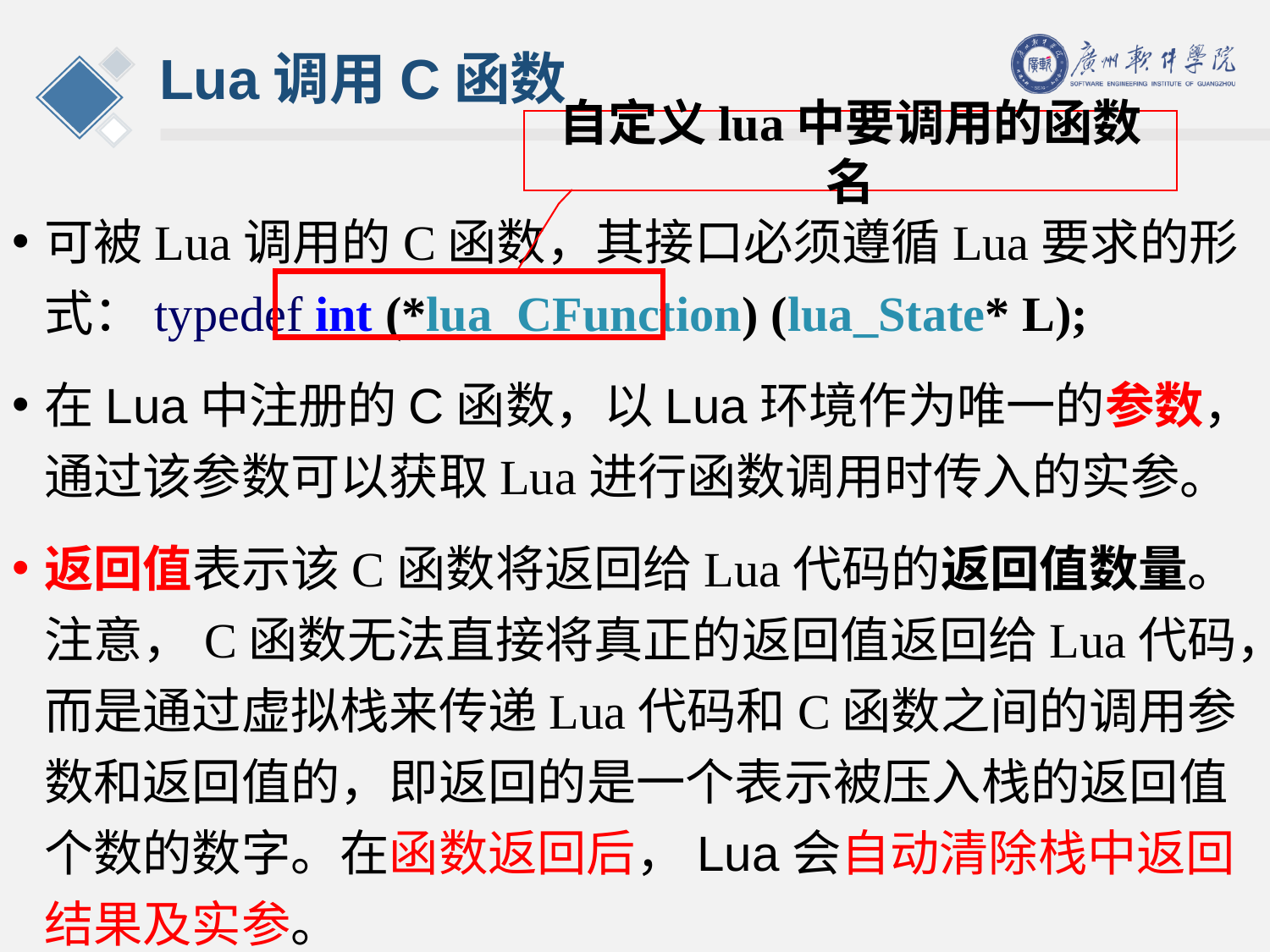

# Lua调用C函数
自定义lua中要调用的函数名

可被Lua调用的C函数，其接口必须遵循Lua要求的形式：typedef int (*lua_CFunction) (lua_State* L);
在Lua中注册的C函数，以Lua环境作为唯一的参数，通过该参数可以获取Lua进行函数调用时传入的实参。
返回值表示该C函数将返回给Lua代码的返回值数量。注意，C函数无法直接将真正的返回值返回给Lua代码，而是通过虚拟栈来传递Lua代码和C函数之间的调用参数和返回值的，即返回的是一个表示被压入栈的返回值个数的数字。在函数返回后，Lua会自动清除栈中返回结果及实参。